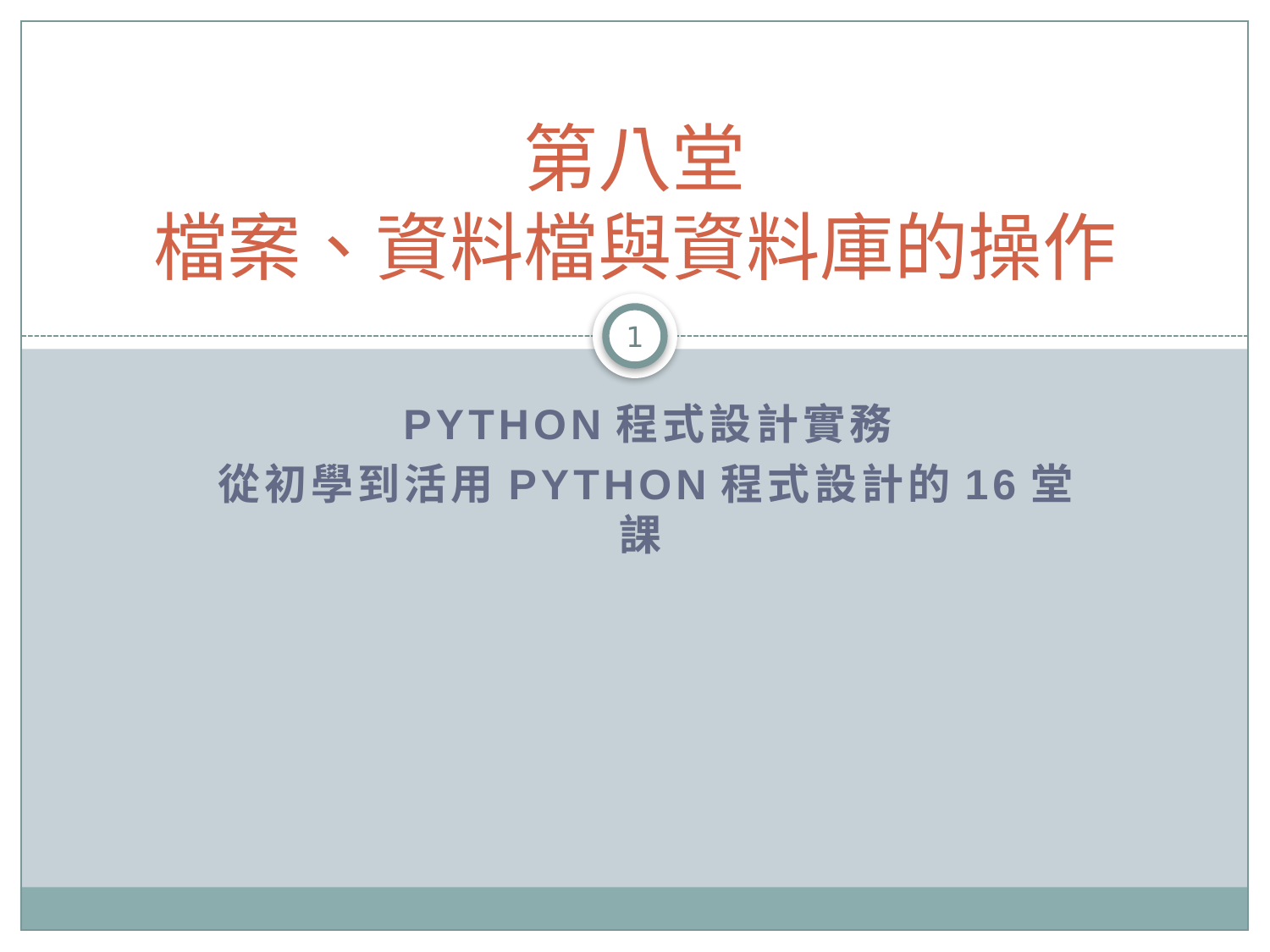

# 第八堂 檔案、資料檔與資料庫的操作
1
Python程式設計實務
從初學到活用Python程式設計的16堂課